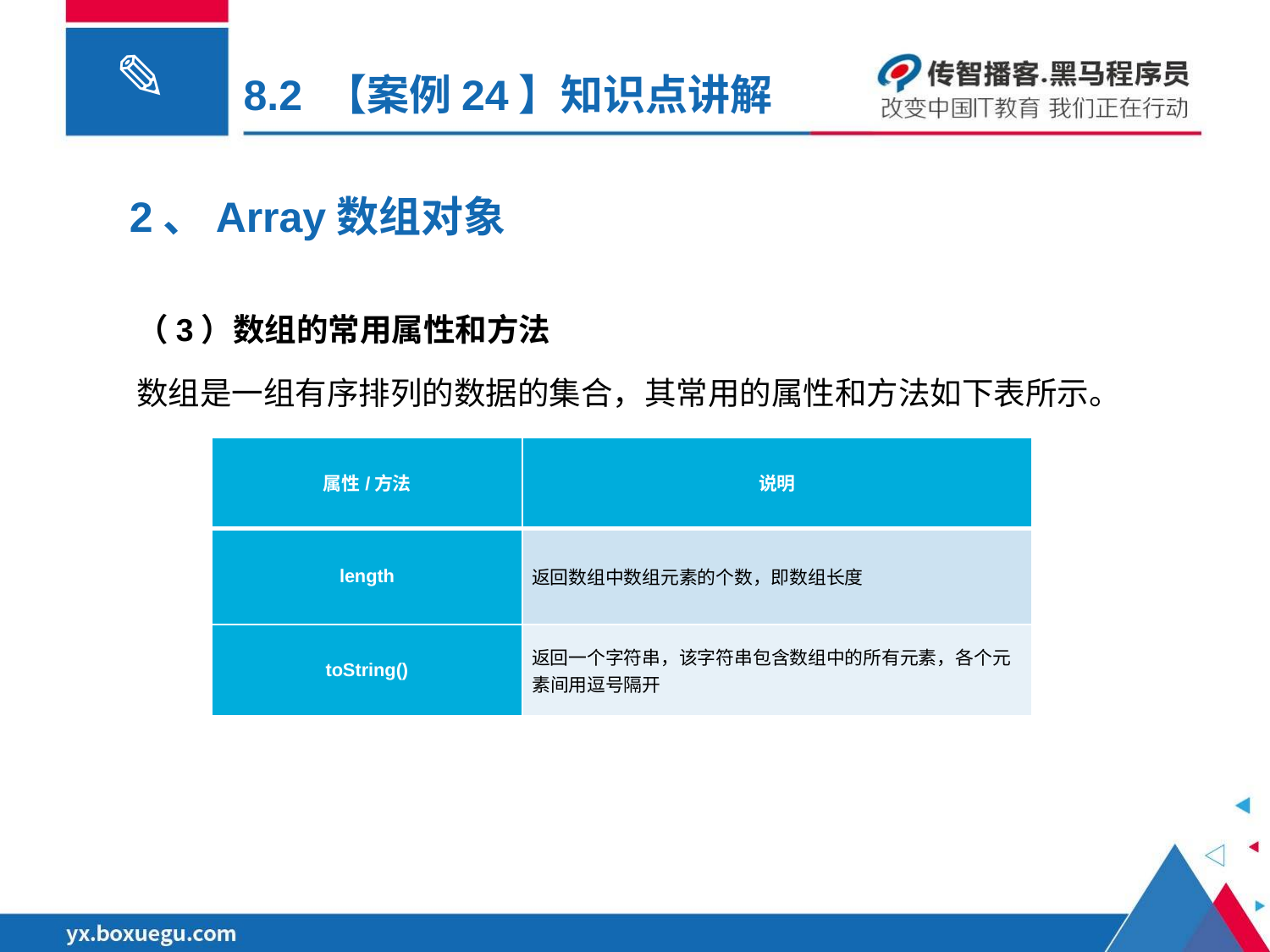

# 8.2 【案例24】知识点讲解
2、Array数组对象
（3）数组的常用属性和方法
数组是一组有序排列的数据的集合，其常用的属性和方法如下表所示。

| 属性/方法 | 说明 |
| --- | --- |
| length | 返回数组中数组元素的个数，即数组长度 |
| toString() | 返回一个字符串，该字符串包含数组中的所有元素，各个元素间用逗号隔开 |